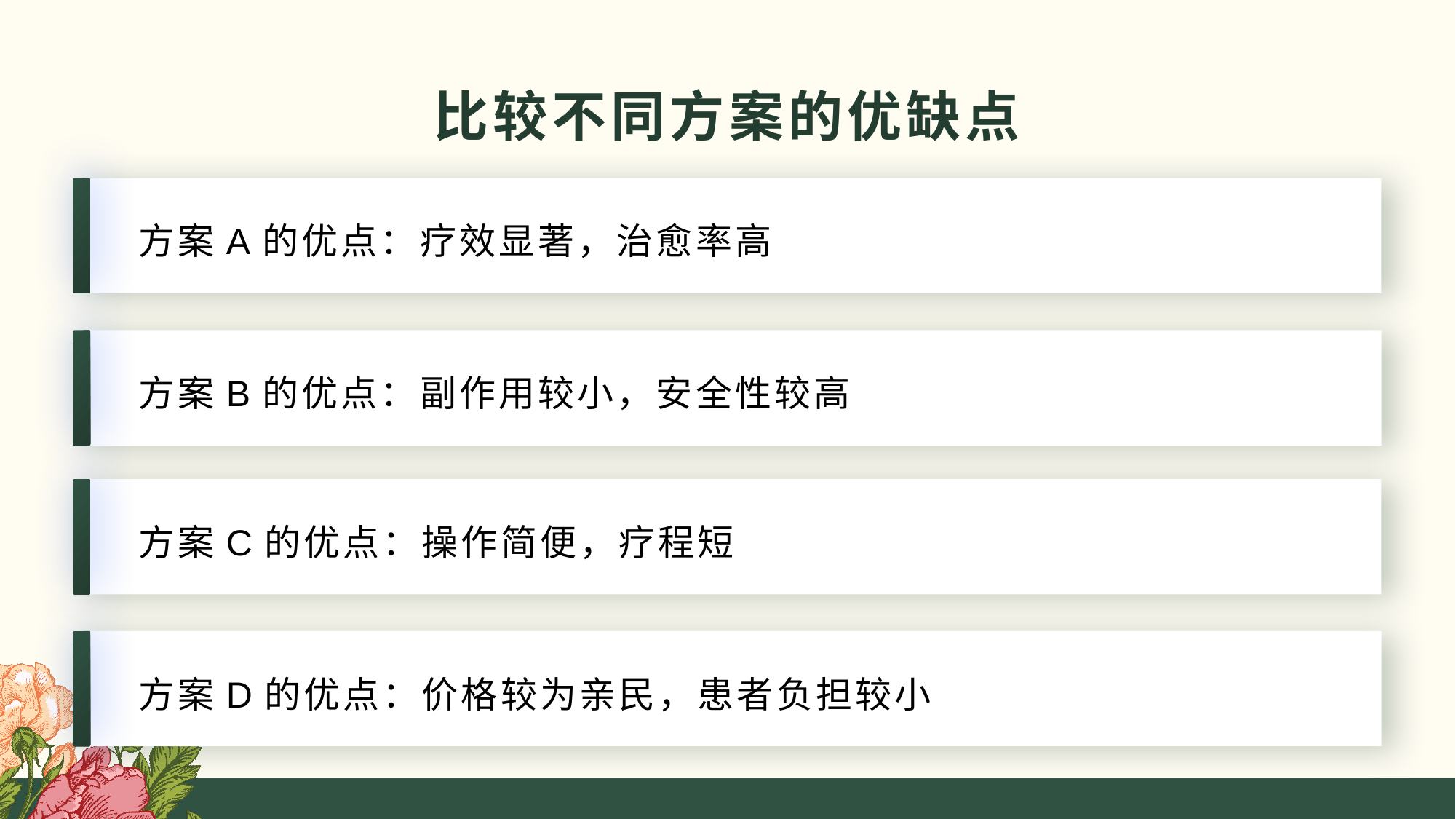

比较不同方案的优缺点
方案A的优点：疗效显著，治愈率高

方案B的优点：副作用较小，安全性较高

方案C的优点：操作简便，疗程短

方案D的优点：价格较为亲民，患者负担较小